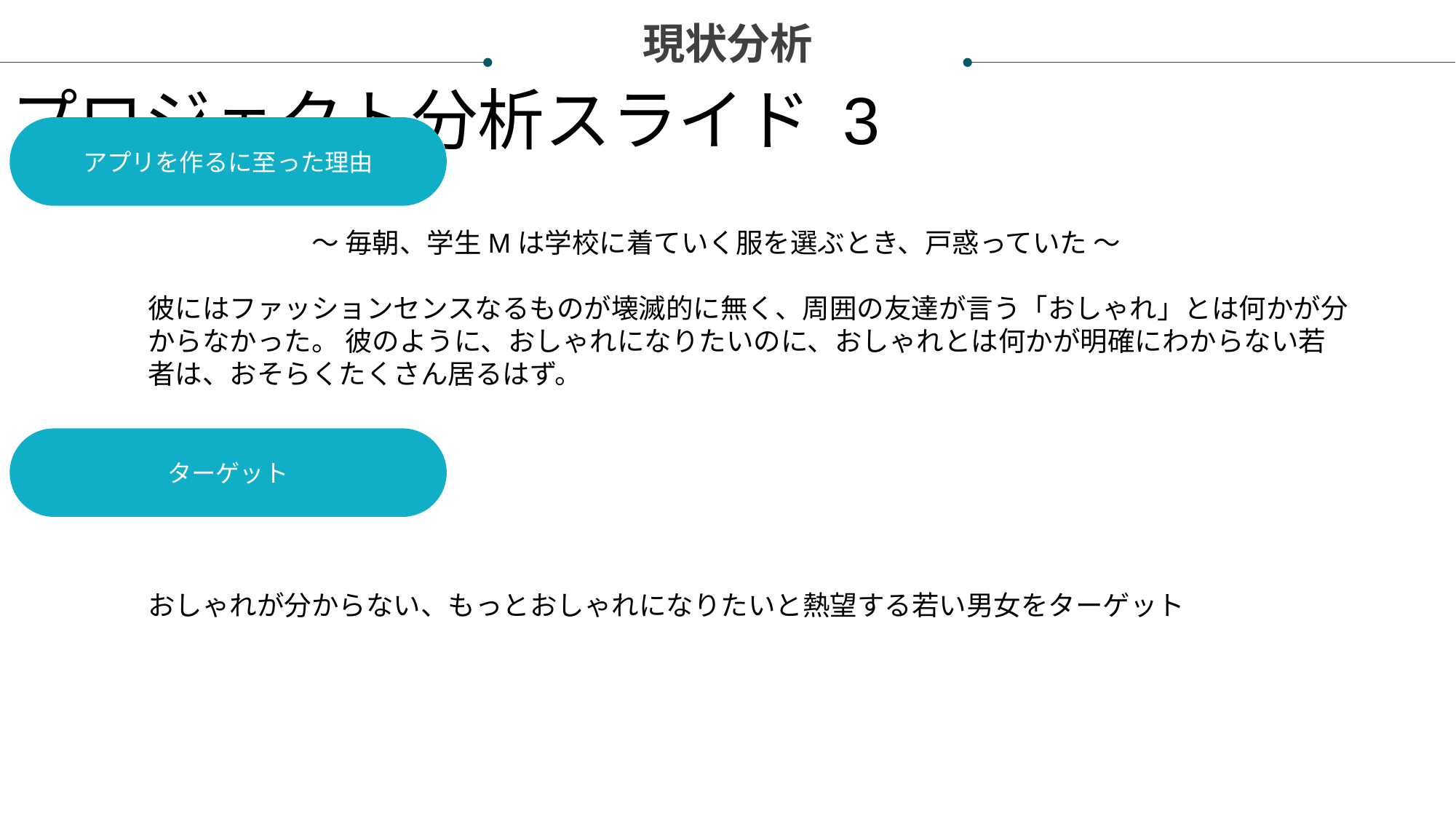

現状分析
プロジェクト分析スライド 3
アプリを作るに至った理由
　　　　　　～ 毎朝、学生Mは学校に着ていく服を選ぶとき、戸惑っていた ～

彼にはファッションセンスなるものが壊滅的に無く、周囲の友達が言う「おしゃれ」とは何かが分からなかった。 彼のように、おしゃれになりたいのに、おしゃれとは何かが明確にわからない若者は、おそらくたくさん居るはず。

市場分析
技術分析
経済分析
生態分析
ターゲット
おしゃれが分からない、もっとおしゃれになりたいと熱望する若い男女をターゲット